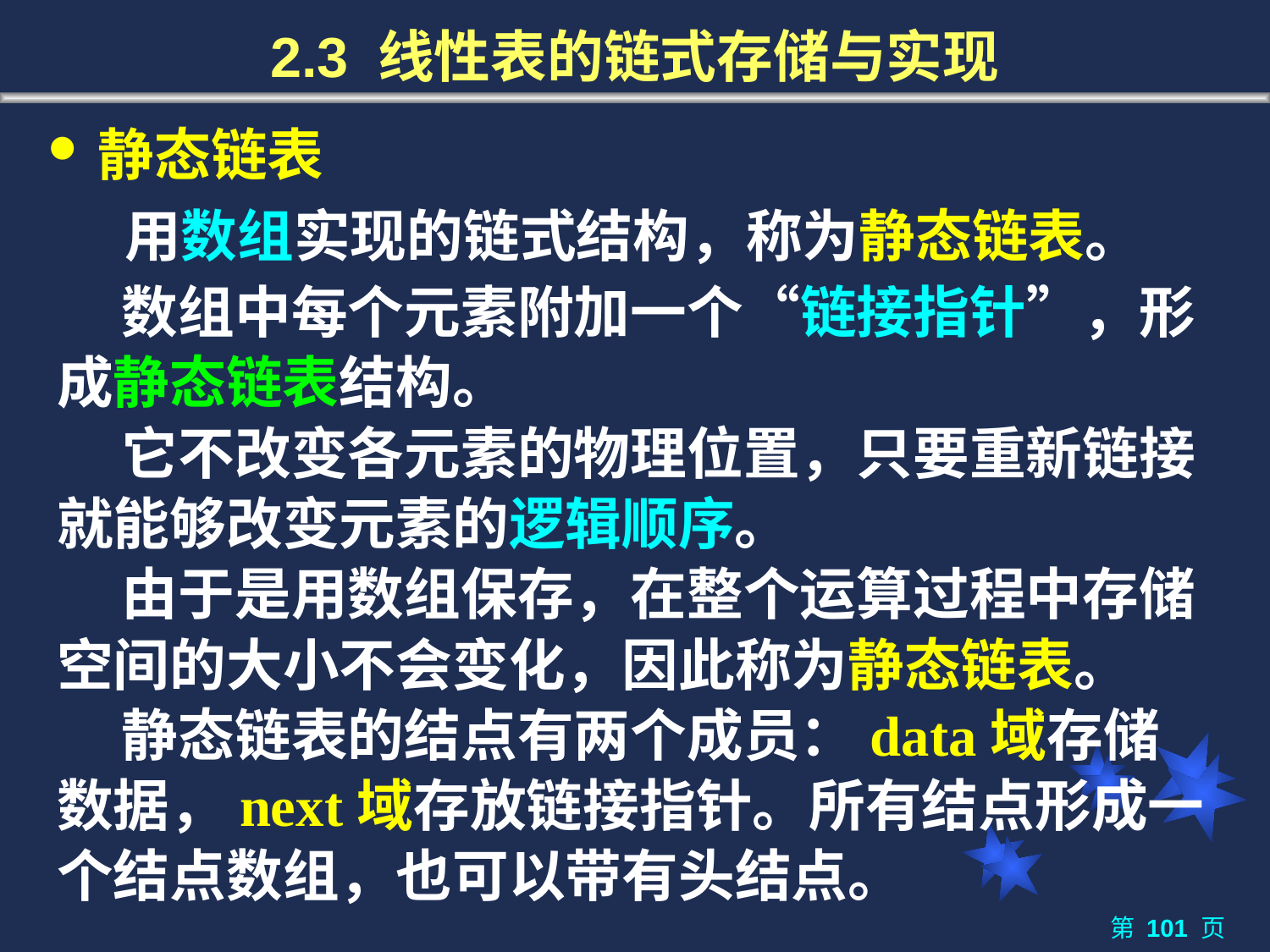

# 2.3 线性表的链式存储与实现
静态链表
	 用数组实现的链式结构，称为静态链表。
    数组中每个元素附加一个“链接指针”，形成静态链表结构。
    它不改变各元素的物理位置，只要重新链接就能够改变元素的逻辑顺序。
    由于是用数组保存，在整个运算过程中存储空间的大小不会变化，因此称为静态链表。
    静态链表的结点有两个成员：data域存储数据，next域存放链接指针。所有结点形成一个结点数组，也可以带有头结点。
第 101 页